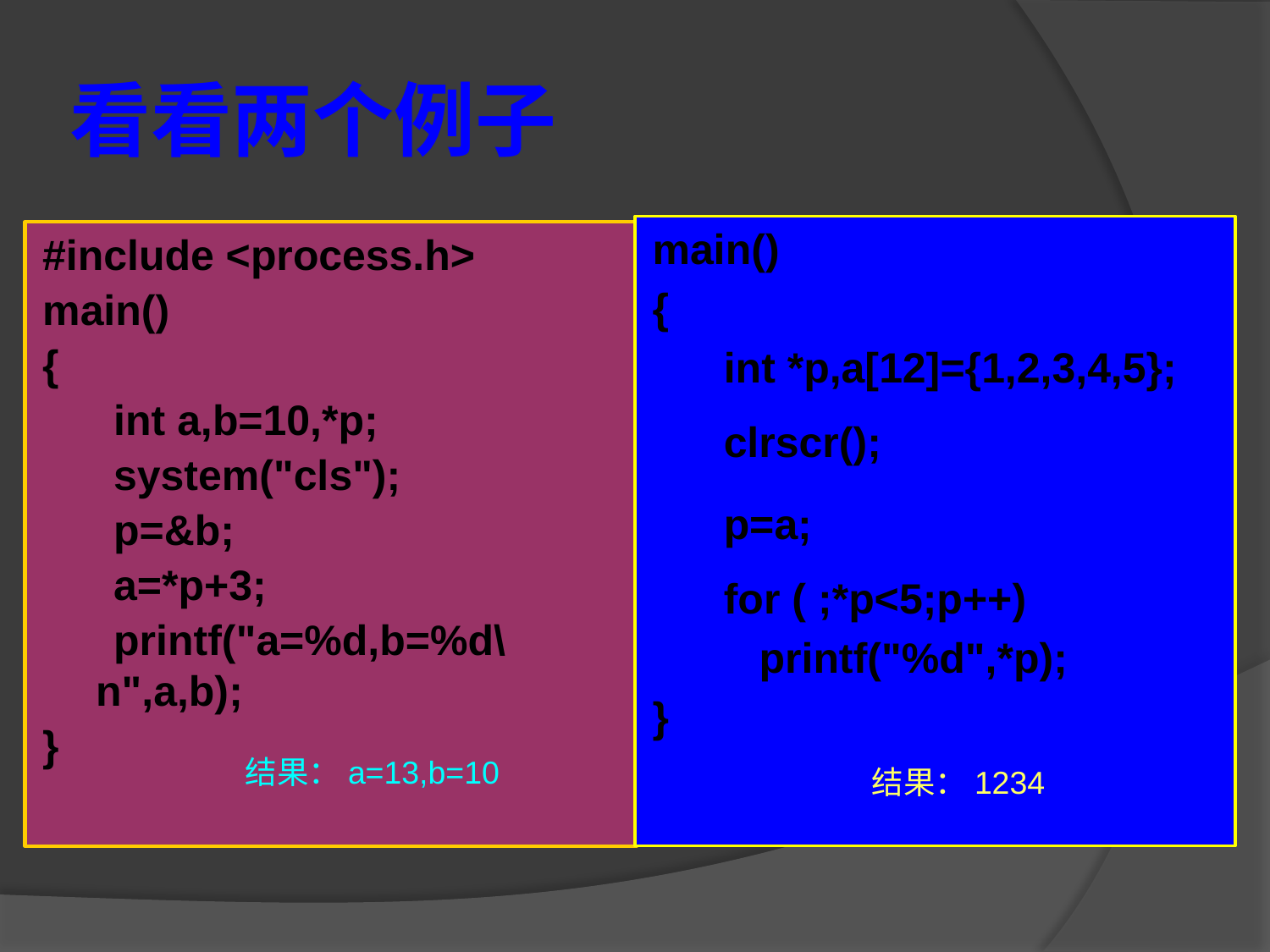

# 看看两个例子
main()
{
      int *p,a[12]={1,2,3,4,5};
      clrscr();
      p=a;
      for ( ;*p<5;p++)
         printf("%d",*p);
}
#include <process.h>
main()
{
      int a,b=10,*p;
      system("cls");
      p=&b;
      a=*p+3;
      printf("a=%d,b=%d\n",a,b);
}
结果：a=13,b=10
结果：1234